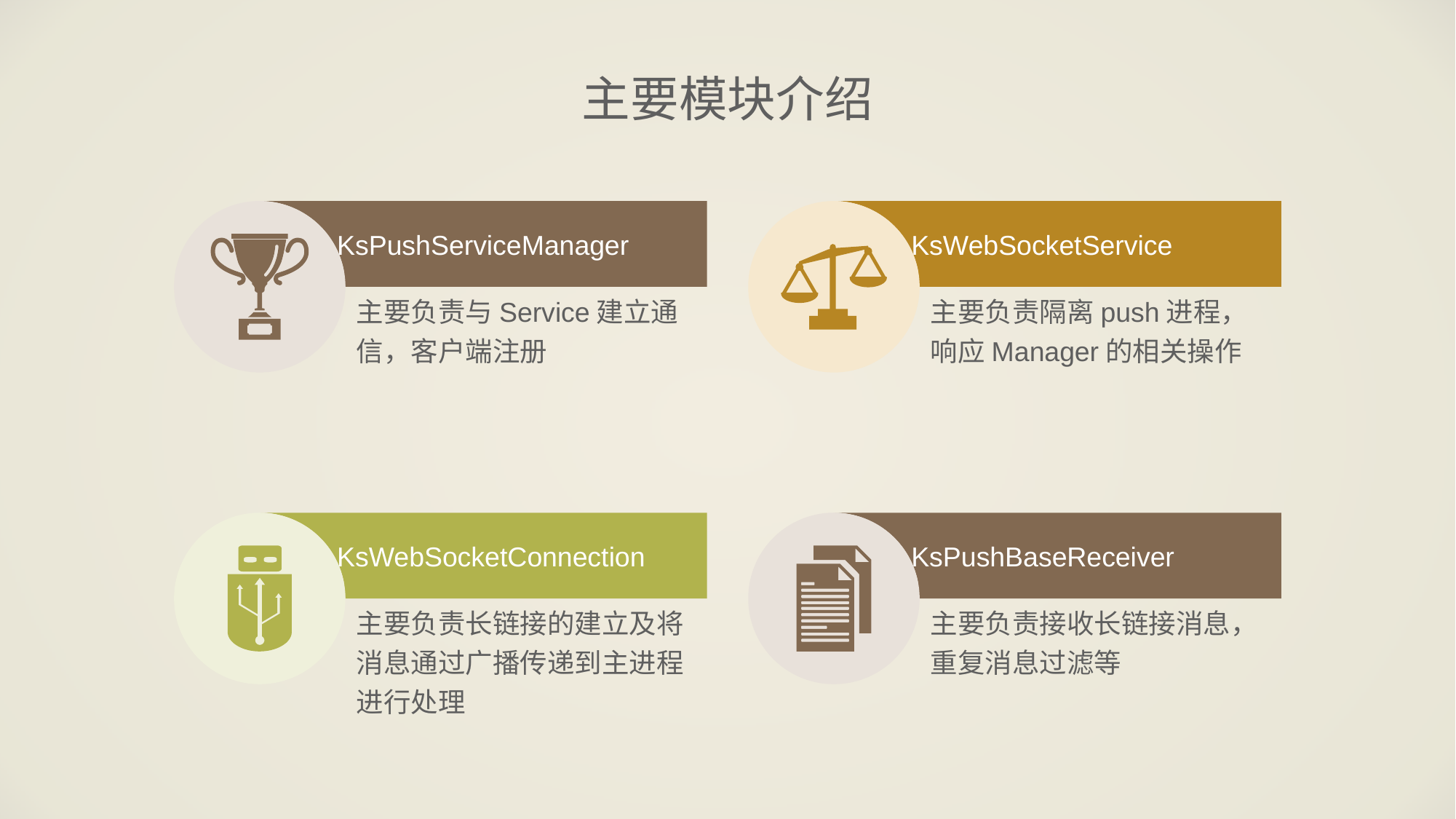

主要模块介绍

KsPushServiceManager

KsWebSocketService
主要负责与Service建立通信，客户端注册
主要负责隔离push进程，响应Manager的相关操作

KsWebSocketConnection

KsPushBaseReceiver
主要负责长链接的建立及将消息通过广播传递到主进程进行处理
主要负责接收长链接消息，重复消息过滤等